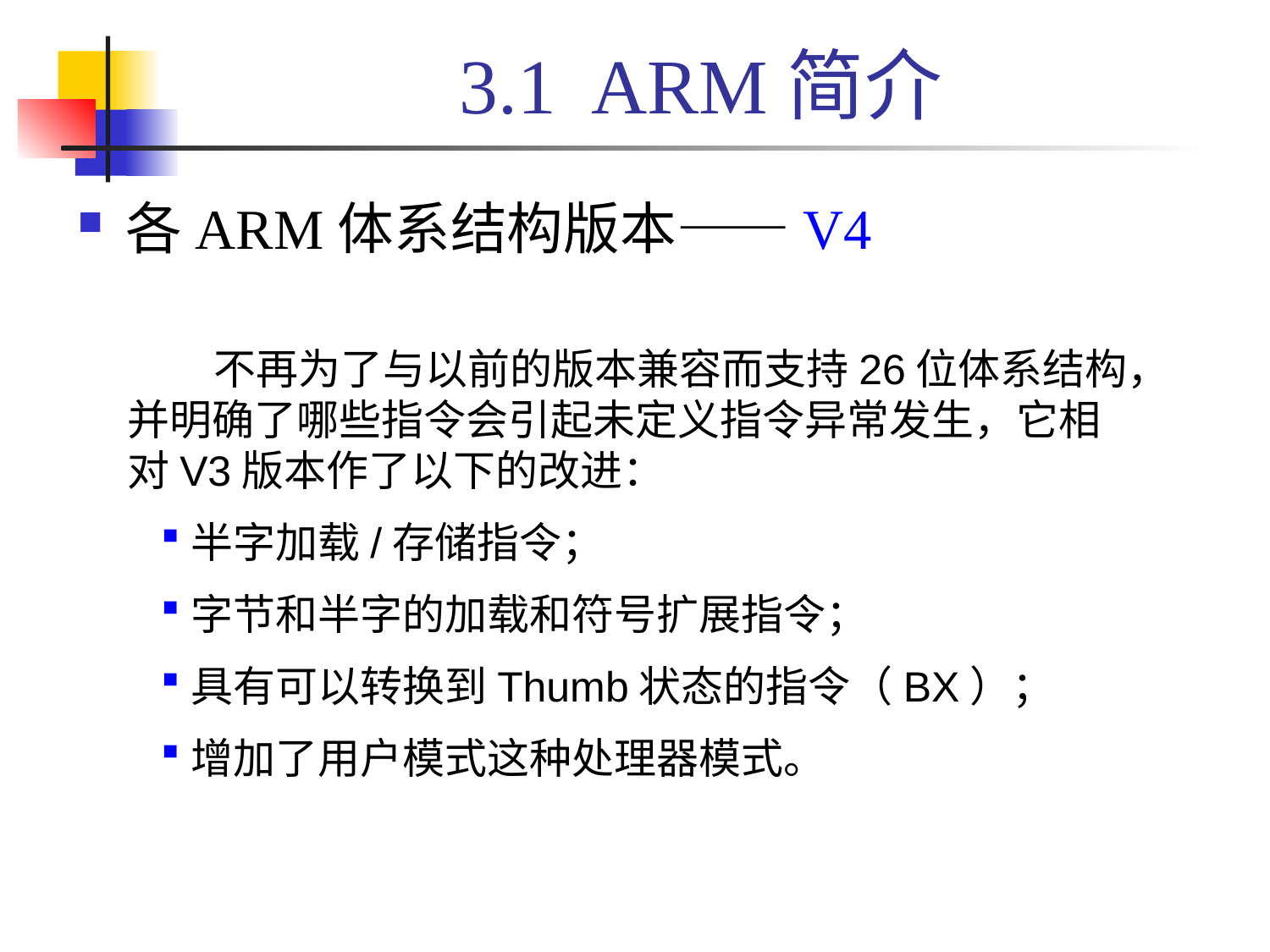

# 3.1  ARM简介
各ARM体系结构版本——V4
        不再为了与以前的版本兼容而支持26位体系结构，并明确了哪些指令会引起未定义指令异常发生，它相对V3版本作了以下的改进：
半字加载/存储指令；
字节和半字的加载和符号扩展指令；
具有可以转换到Thumb状态的指令（BX）；
增加了用户模式这种处理器模式。